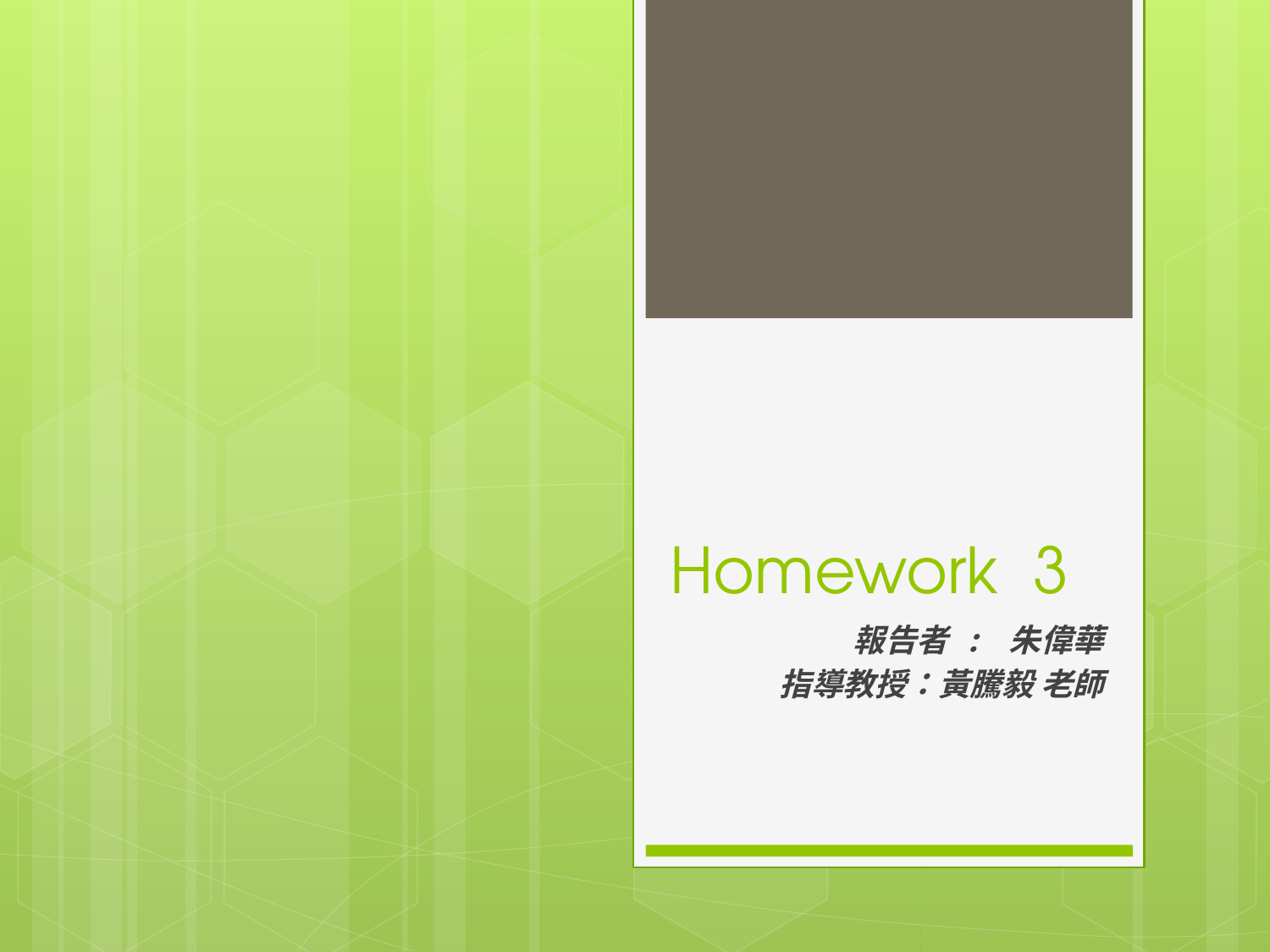

# Homework  3
報告者 : 朱偉華
指導教授：黃騰毅 老師